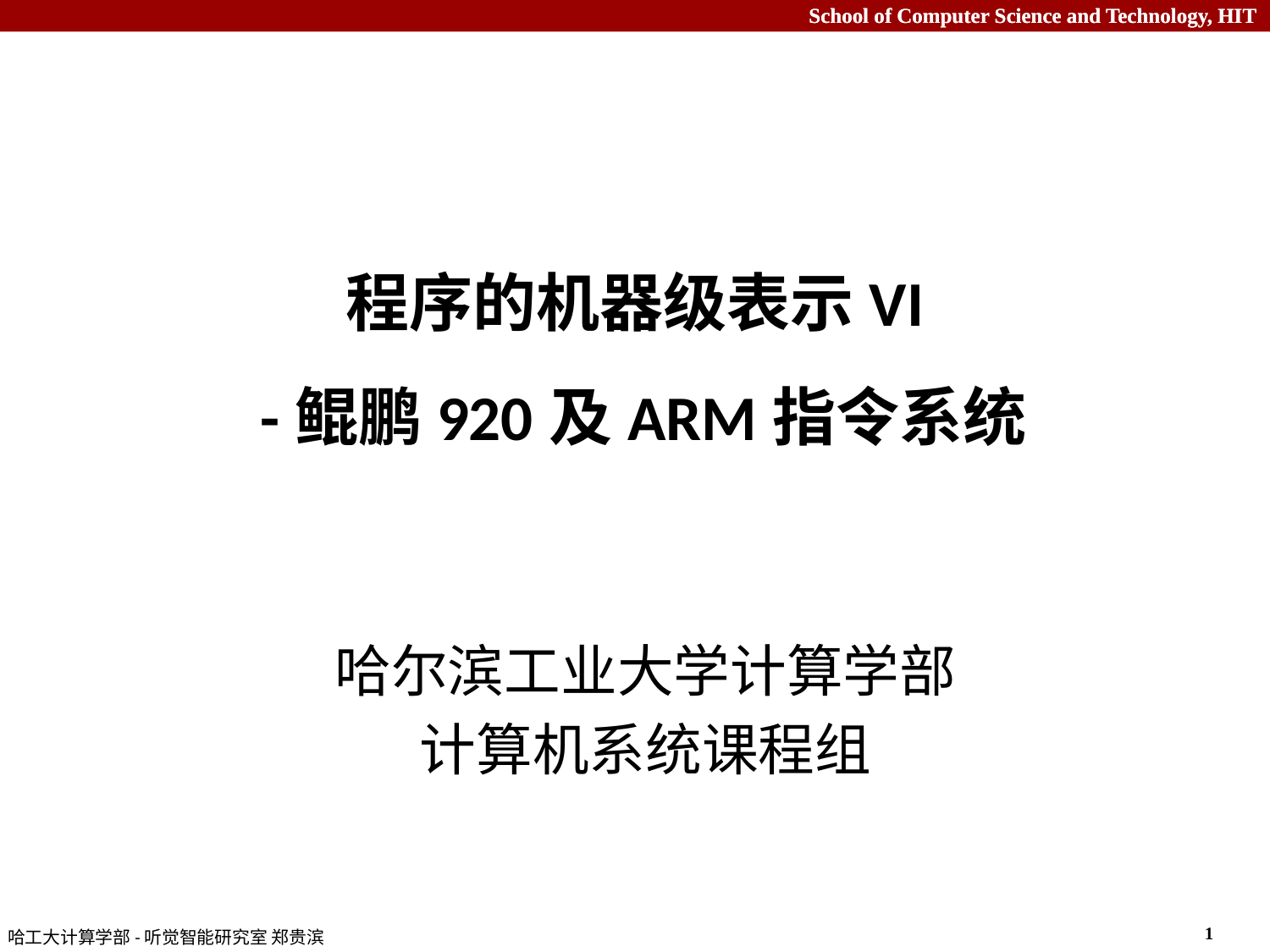

# 程序的机器级表示VI -鲲鹏920及ARM指令系统

哈尔滨工业大学计算学部
计算机系统课程组